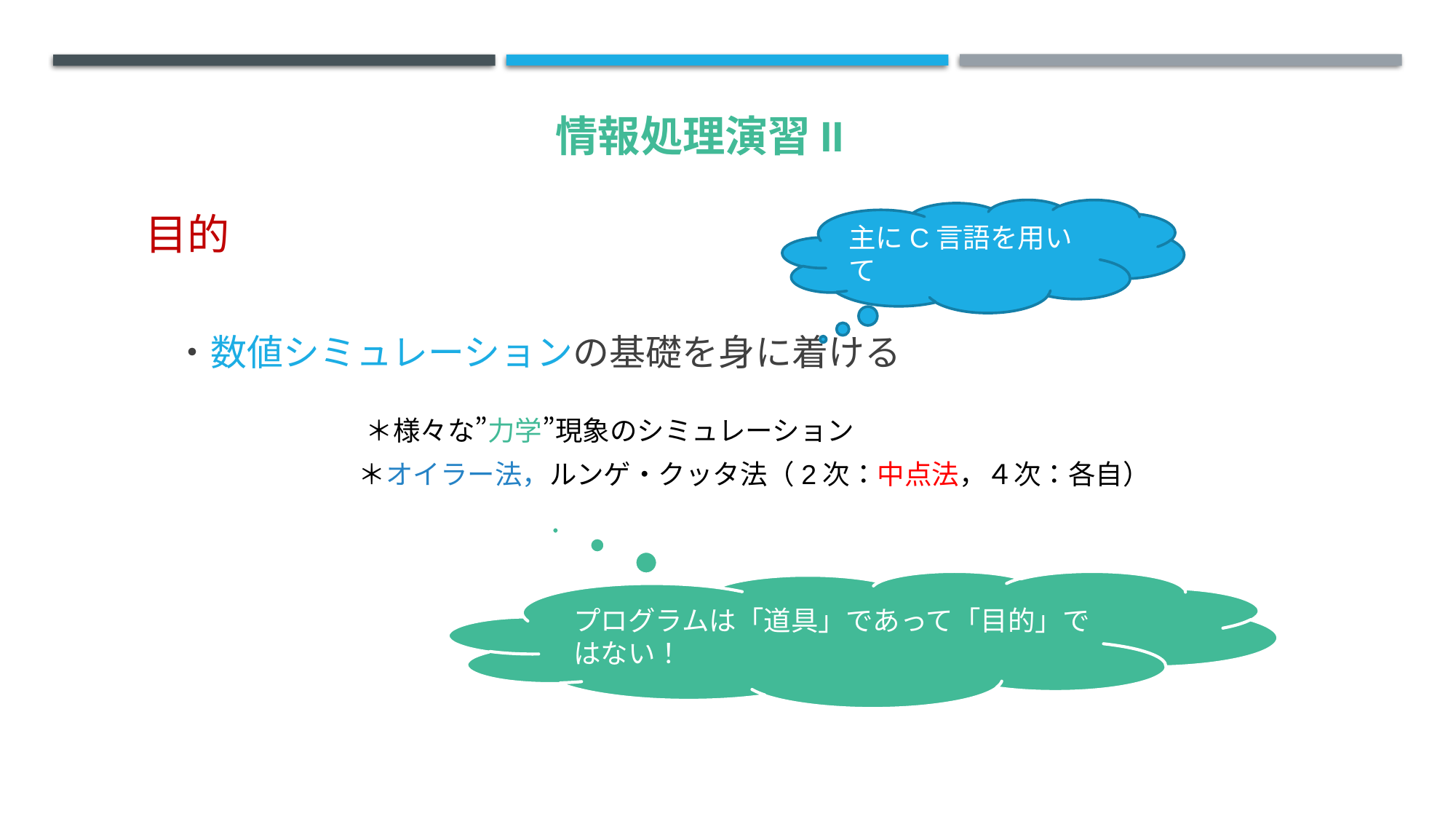

# 情報処理演習II
主にC言語を用いて
目的
・数値シミュレーションの基礎を身に着ける

＊様々な”力学”現象のシミュレーション
＊オイラー法，ルンゲ・クッタ法（2次：中点法，４次：各自）
プログラムは「道具」であって「目的」ではない！